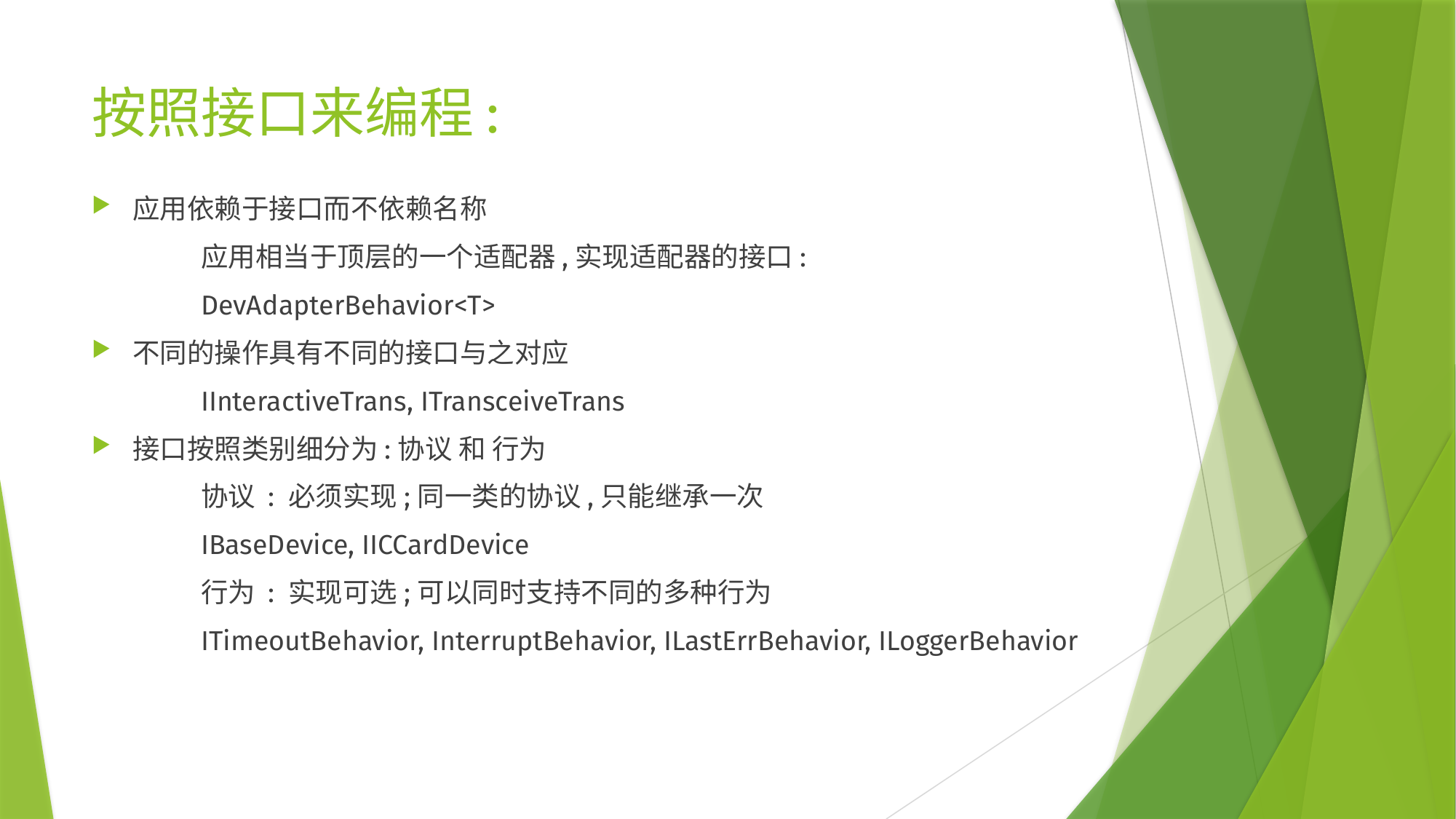

# 按照接口来编程:
应用依赖于接口而不依赖名称
	应用相当于顶层的一个适配器,实现适配器的接口:
	DevAdapterBehavior<T>
不同的操作具有不同的接口与之对应
	IInteractiveTrans, ITransceiveTrans
接口按照类别细分为:协议 和 行为
	协议 : 必须实现;同一类的协议,只能继承一次
	IBaseDevice, IICCardDevice
	行为 : 实现可选;可以同时支持不同的多种行为
	ITimeoutBehavior, InterruptBehavior, ILastErrBehavior, ILoggerBehavior